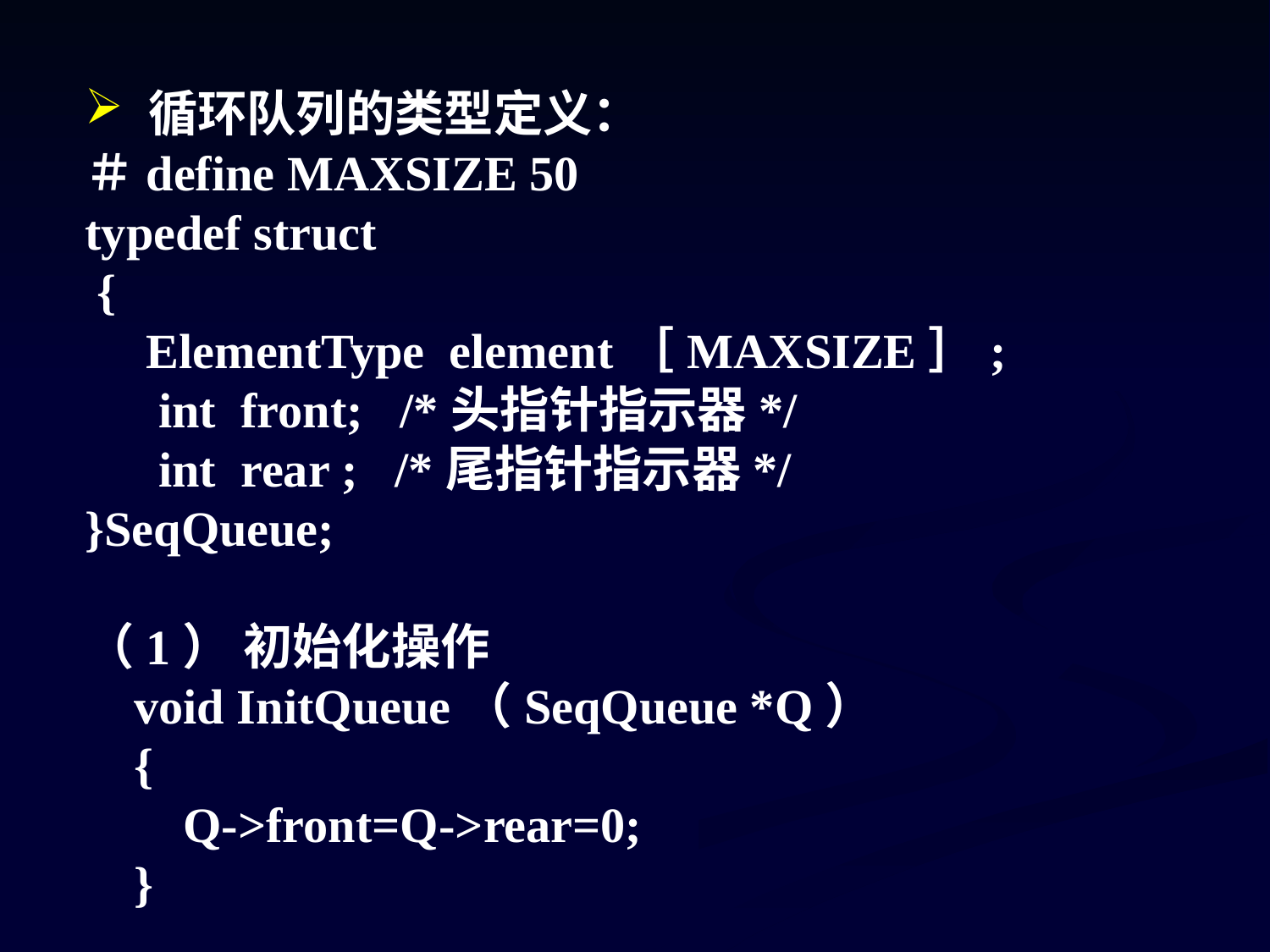

循环队列的类型定义：
＃define MAXSIZE 50
typedef struct
 {
     ElementType  element［MAXSIZE］;
      int  front;   /*头指针指示器*/
      int  rear ;   /*尾指针指示器*/
}SeqQueue;

（1） 初始化操作
    void InitQueue（SeqQueue *Q）
    {
        Q->front=Q->rear=0;
    }